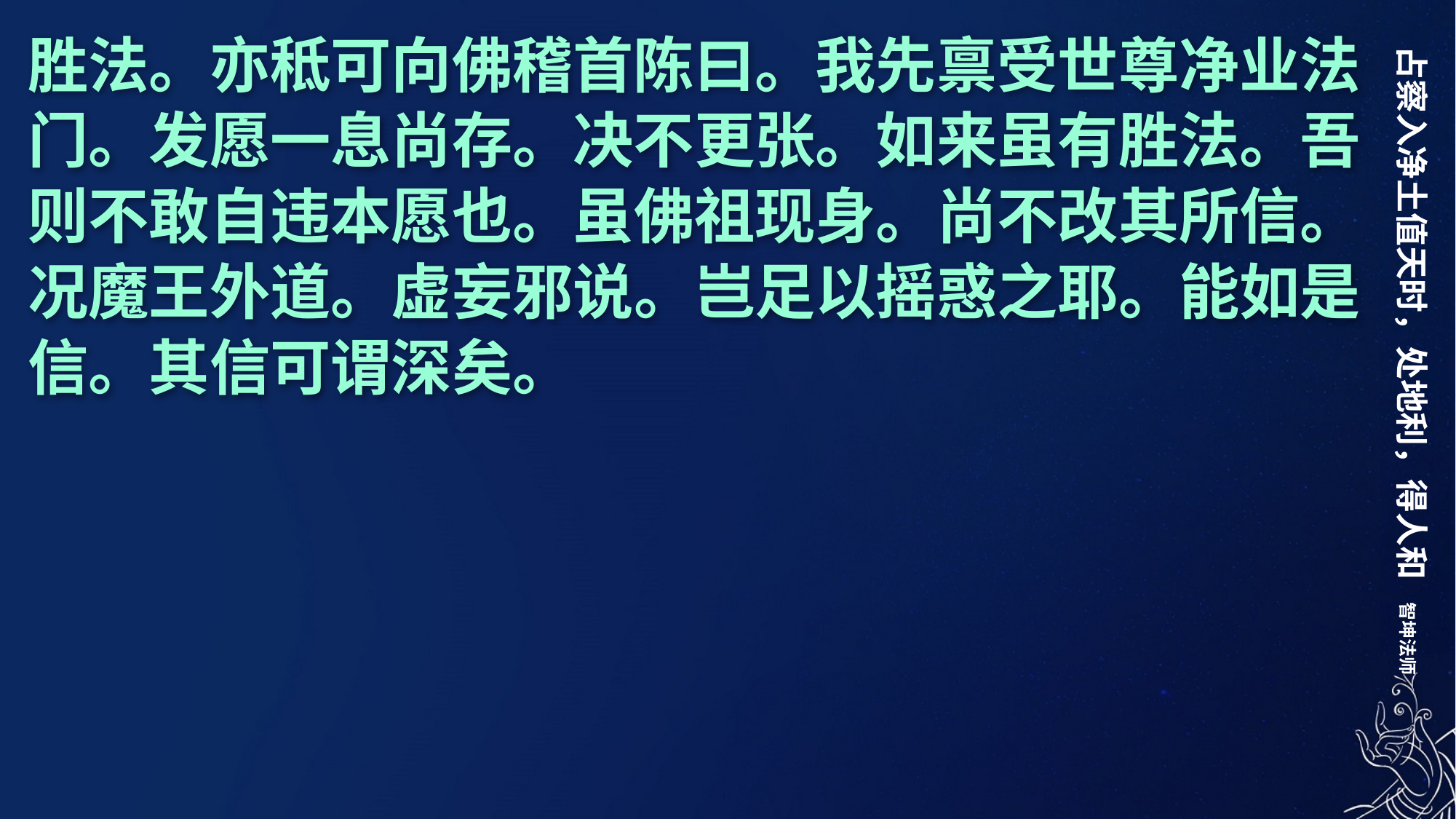

胜法。亦秪可向佛稽首陈曰。我先禀受世尊净业法门。发愿一息尚存。决不更张。如来虽有胜法。吾则不敢自违本愿也。虽佛祖现身。尚不改其所信。况魔王外道。虚妄邪说。岂足以摇惑之耶。能如是信。其信可谓深矣。